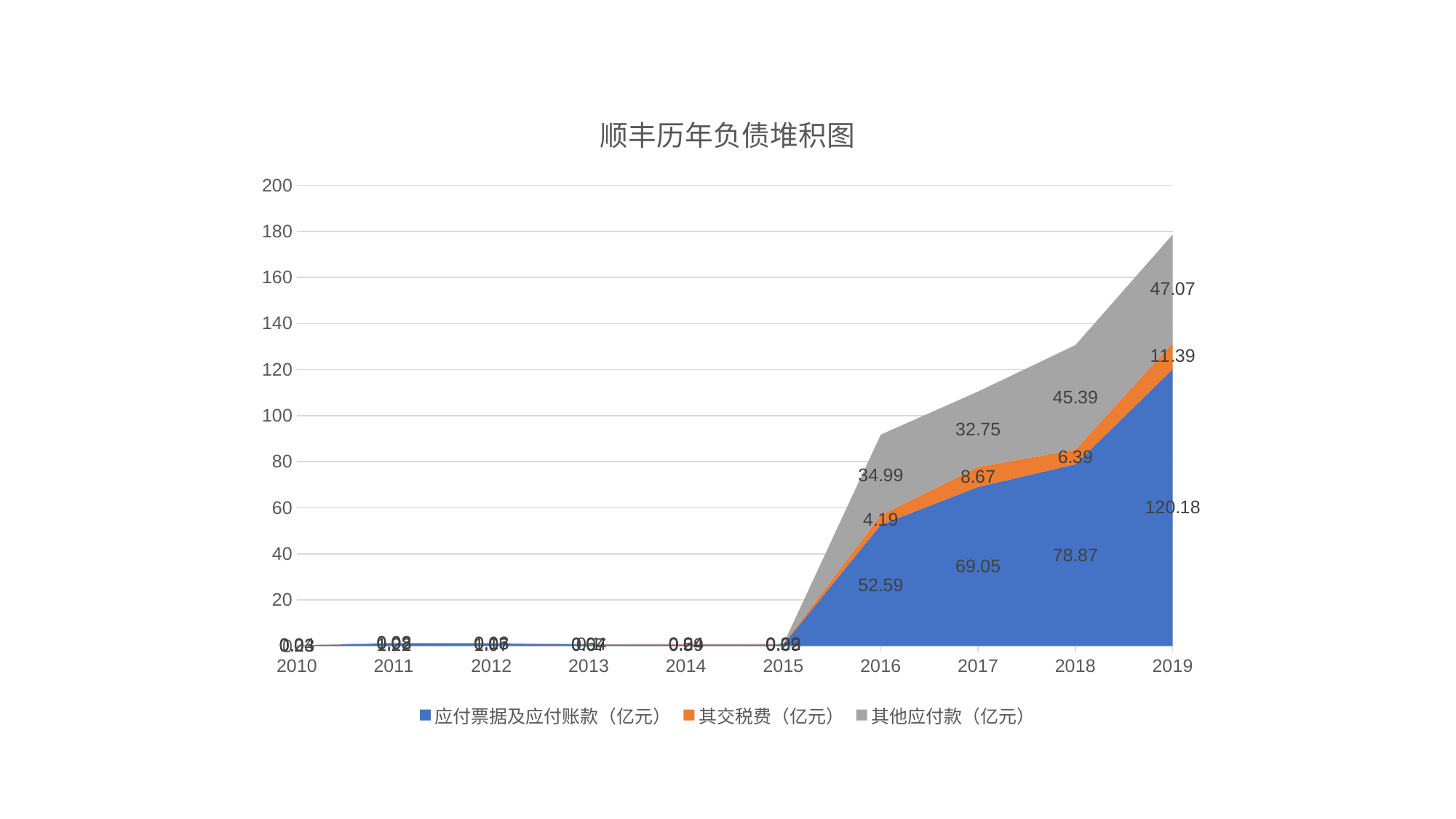

### Chart: 顺丰历年负债堆积图

| Category | 应付票据及应付账款（亿元） | 其交税费（亿元） | 其他应付款（亿元） |
|---|---|---|---|
| 2010 | 0.23 | 0.03 | 0.04 |
| 2011 | 1.22 | 0.08 | 0.03 |
| 2012 | 1.07 | 0.16 | 0.03 |
| 2013 | 0.67 | 0.1 | 0.04 |
| 2014 | 0.59 | 0.24 | 0.04 |
| 2015 | 0.69 | 0.22 | 0.03 |
| 2016 | 52.59 | 4.19 | 34.99 |
| 2017 | 69.05 | 8.67 | 32.75 |
| 2018 | 78.87 | 6.39 | 45.39 |
| 2019 | 120.18 | 11.39 | 47.07 |